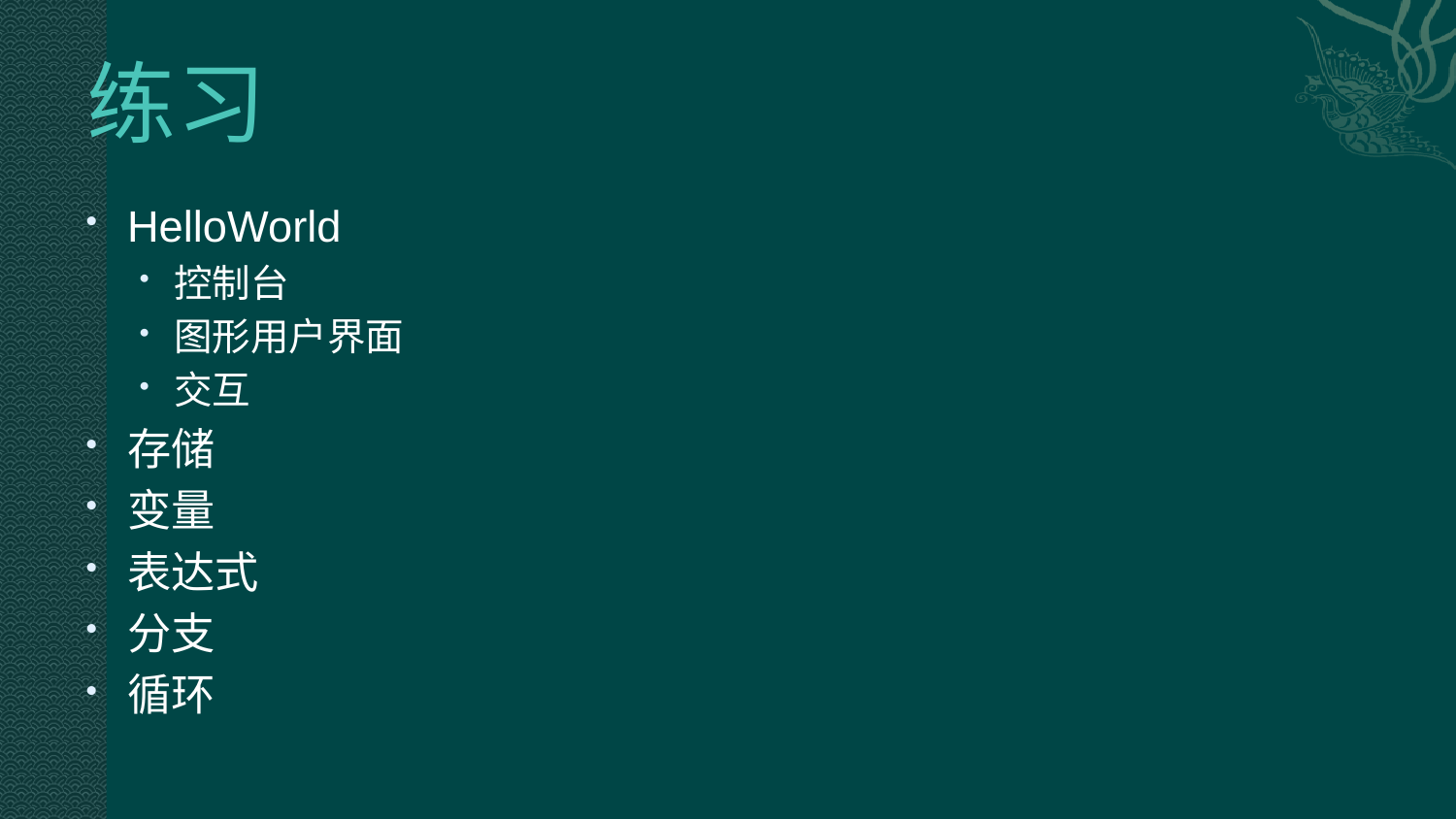

# 练习
HelloWorld
控制台
图形用户界面
交互
存储
变量
表达式
分支
循环